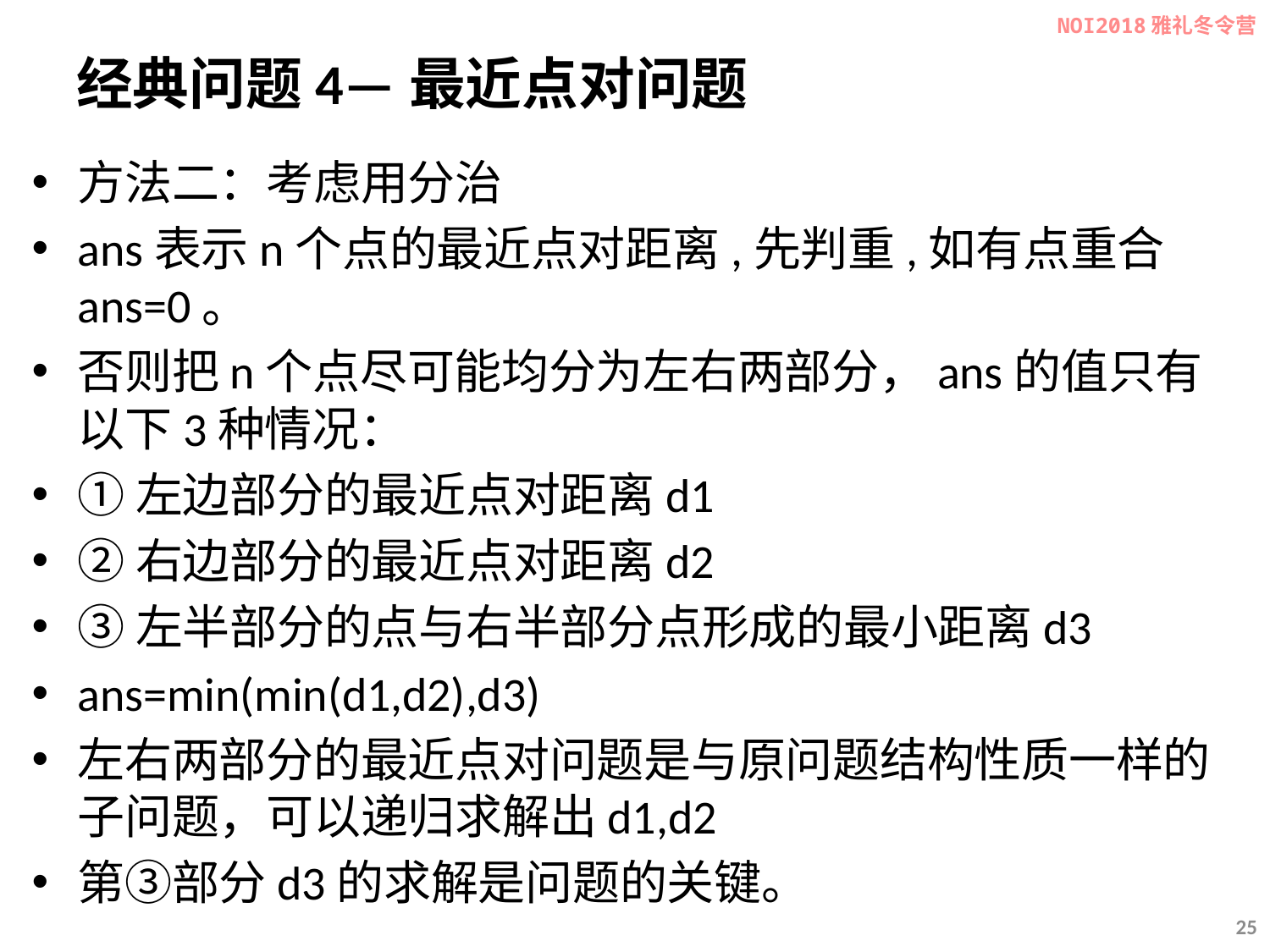

NOI2018雅礼冬令营
# 经典问题4—最近点对问题
方法二：考虑用分治
ans表示n个点的最近点对距离,先判重,如有点重合ans=0。
否则把n个点尽可能均分为左右两部分，ans的值只有以下3种情况：
①左边部分的最近点对距离d1
②右边部分的最近点对距离d2
③左半部分的点与右半部分点形成的最小距离d3
ans=min(min(d1,d2),d3)
左右两部分的最近点对问题是与原问题结构性质一样的子问题，可以递归求解出d1,d2
第③部分d3的求解是问题的关键。

25